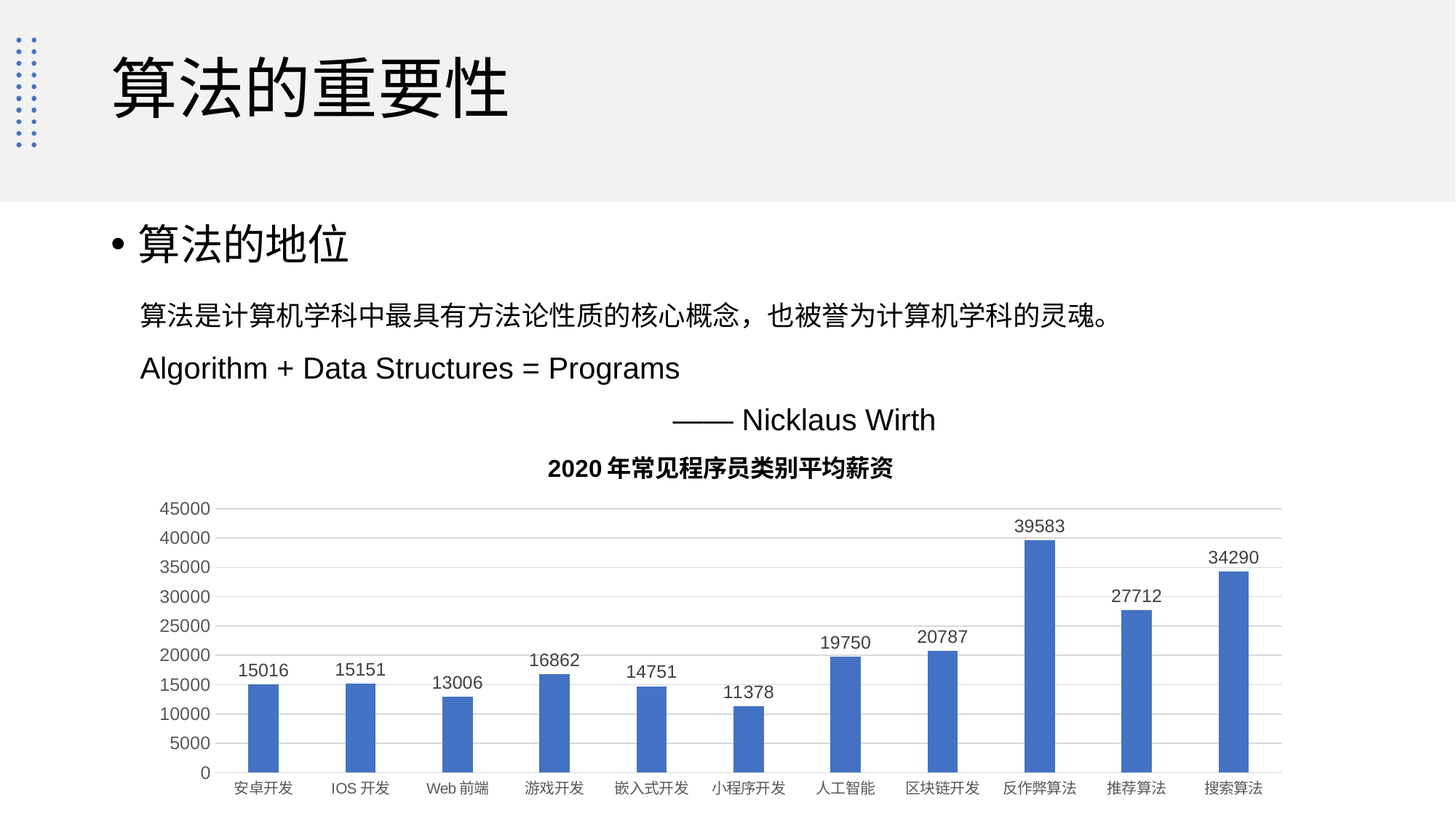

# 算法的重要性
算法的地位
算法是计算机学科中最具有方法论性质的核心概念，也被誉为计算机学科的灵魂。
Algorithm + Data Structures = Programs
—— Nicklaus Wirth

### Chart: 2020年常见程序员类别平均薪资

| Category | 2020年各类程序员平均薪资 |
|---|---|
| 安卓开发 | 15016.0 |
| IOS开发 | 15151.0 |
| Web前端 | 13006.0 |
| 游戏开发 | 16862.0 |
| 嵌入式开发 | 14751.0 |
| 小程序开发 | 11378.0 |
| 人工智能 | 19750.0 |
| 区块链开发 | 20787.0 |
| 反作弊算法 | 39583.0 |
| 推荐算法 | 27712.0 |
| 搜索算法 | 34290.0 |